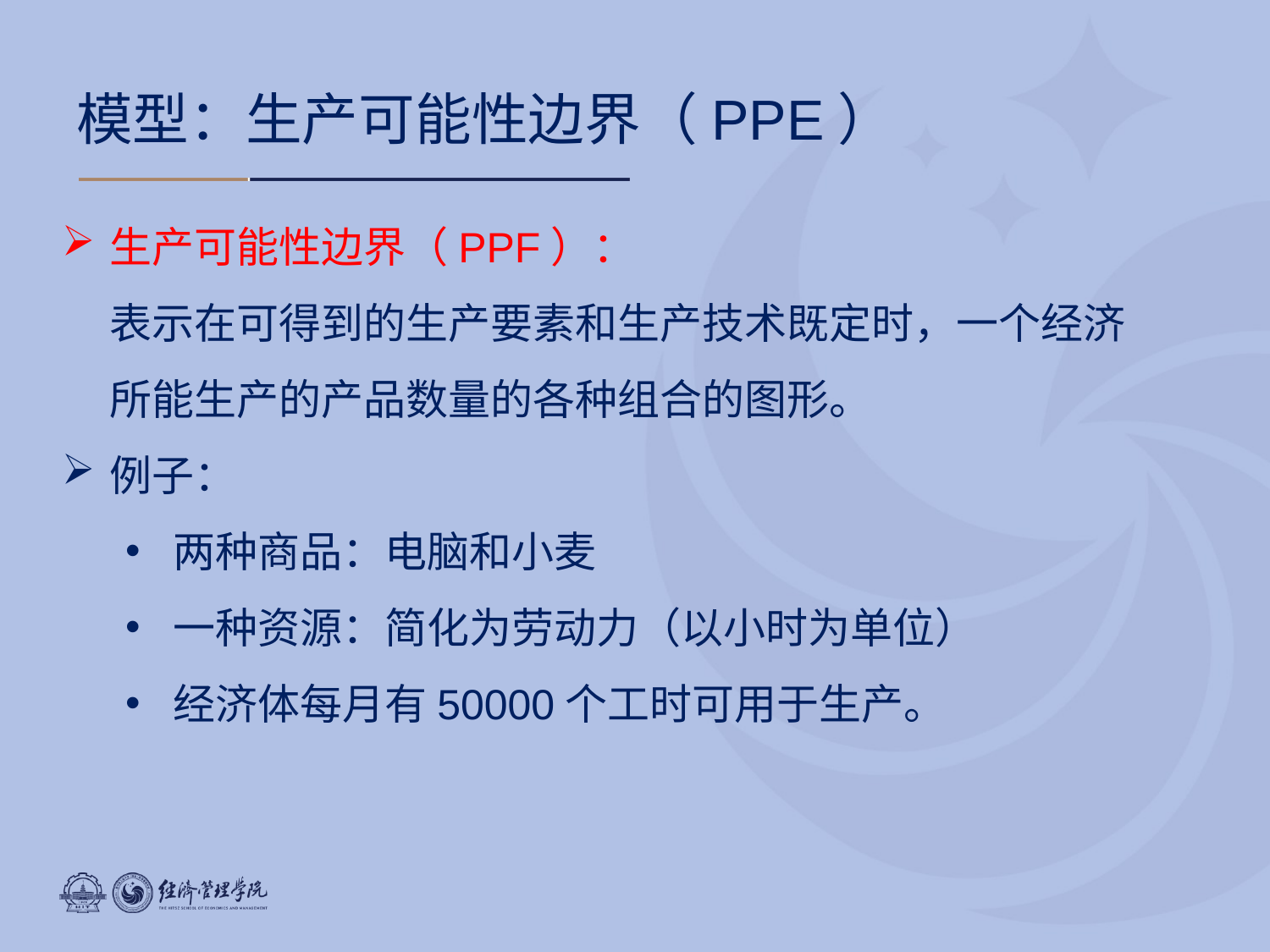

# 模型：生产可能性边界（PPE）

生产可能性边界（PPF）：
表示在可得到的生产要素和生产技术既定时，一个经济所能生产的产品数量的各种组合的图形。
例子：
两种商品：电脑和小麦
一种资源：简化为劳动力（以小时为单位）
经济体每月有50000个工时可用于生产。